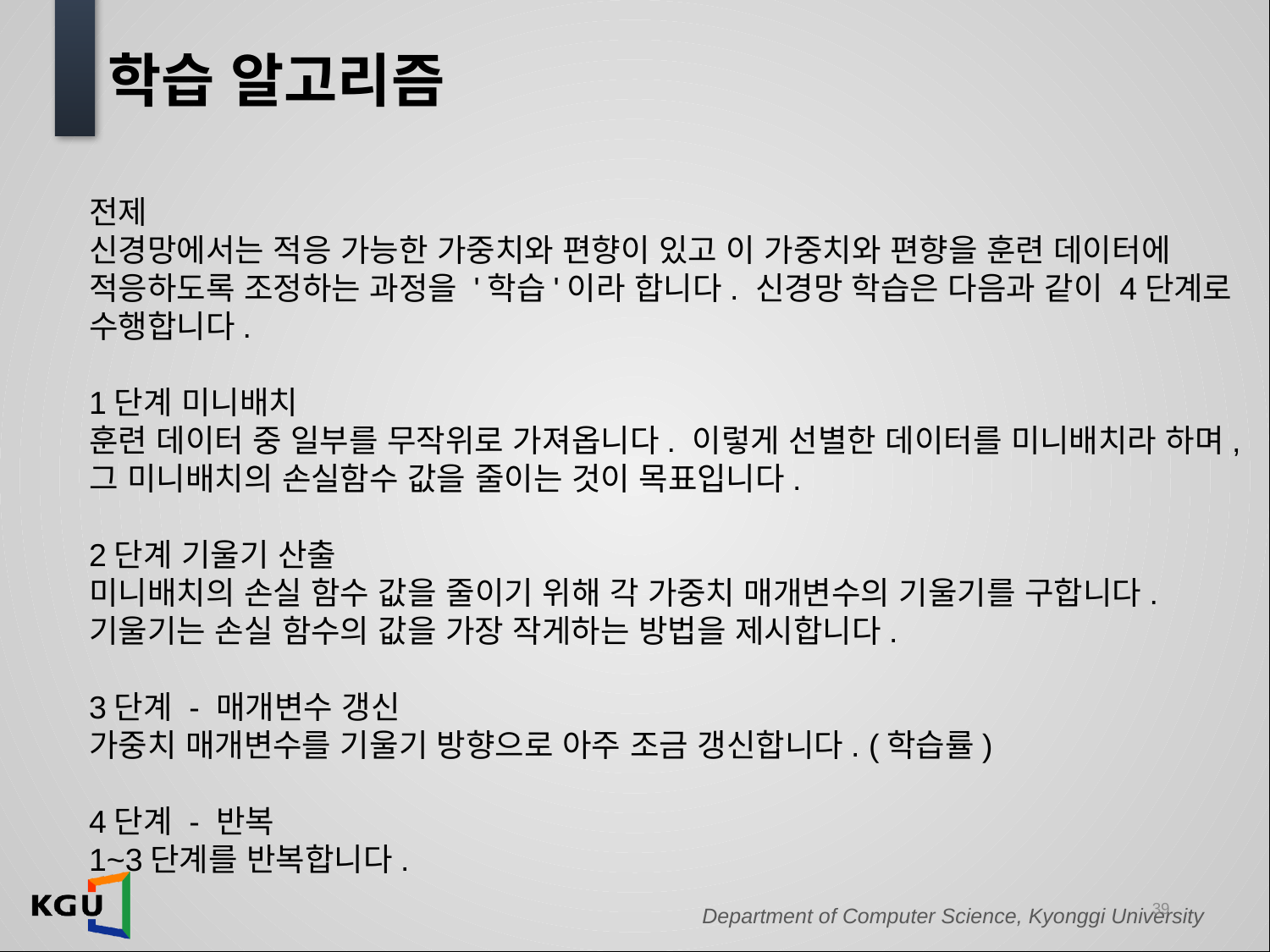

# 학습 알고리즘
전제
신경망에서는 적응 가능한 가중치와 편향이 있고 이 가중치와 편향을 훈련 데이터에 적응하도록 조정하는 과정을 '학습'이라 합니다. 신경망 학습은 다음과 같이 4단계로 수행합니다.

1단계 미니배치
훈련 데이터 중 일부를 무작위로 가져옵니다. 이렇게 선별한 데이터를 미니배치라 하며, 그 미니배치의 손실함수 값을 줄이는 것이 목표입니다.

2단계 기울기 산출
미니배치의 손실 함수 값을 줄이기 위해 각 가중치 매개변수의 기울기를 구합니다. 기울기는 손실 함수의 값을 가장 작게하는 방법을 제시합니다.

3단계 - 매개변수 갱신
가중치 매개변수를 기울기 방향으로 아주 조금 갱신합니다. (학습률)

4단계 - 반복
1~3단계를 반복합니다.

39